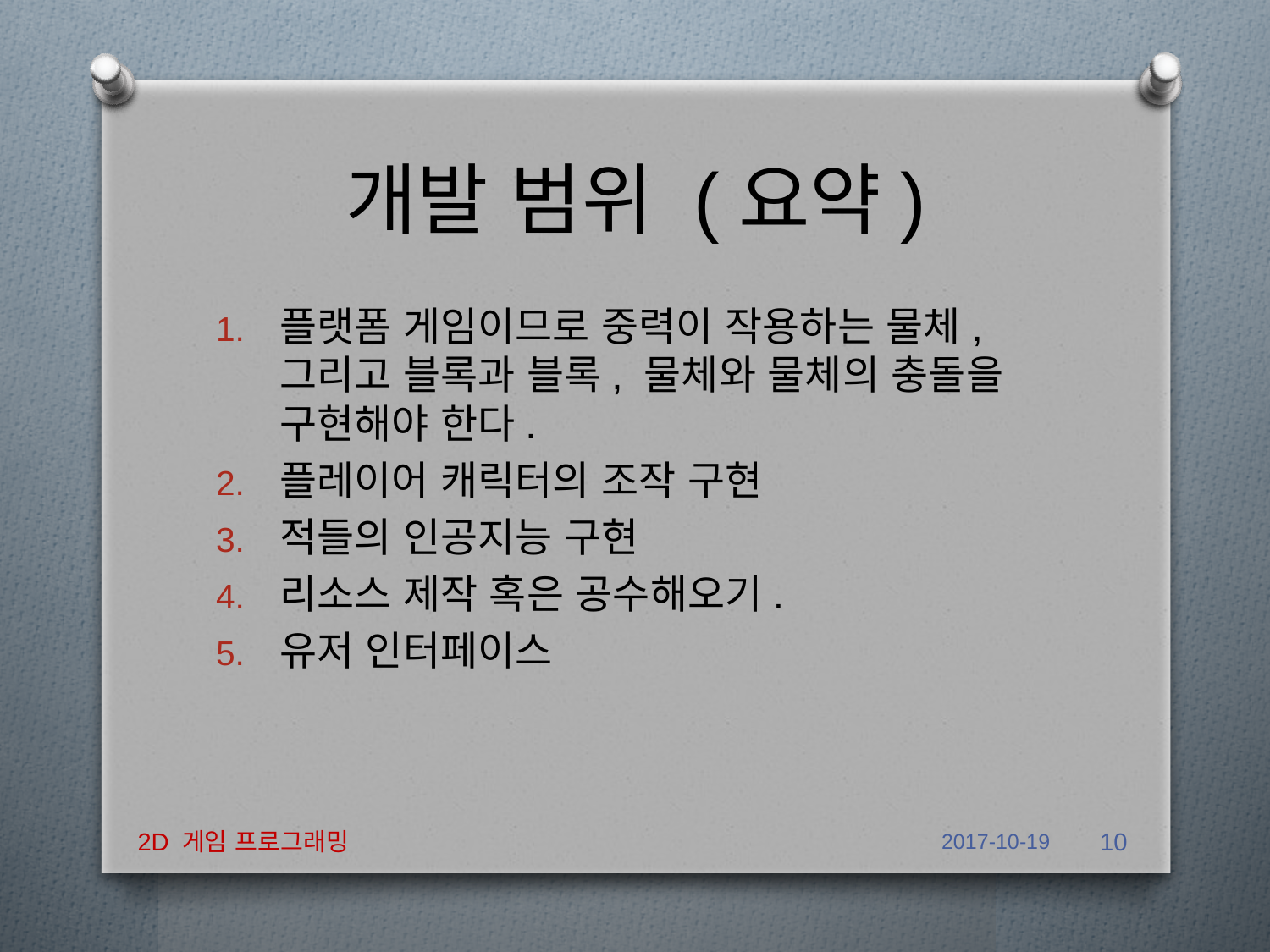

# 개발 범위 (요약)
플랫폼 게임이므로 중력이 작용하는 물체, 그리고 블록과 블록, 물체와 물체의 충돌을 구현해야 한다.
플레이어 캐릭터의 조작 구현
적들의 인공지능 구현
리소스 제작 혹은 공수해오기.
유저 인터페이스
2D 게임 프로그래밍
2017-10-19
10